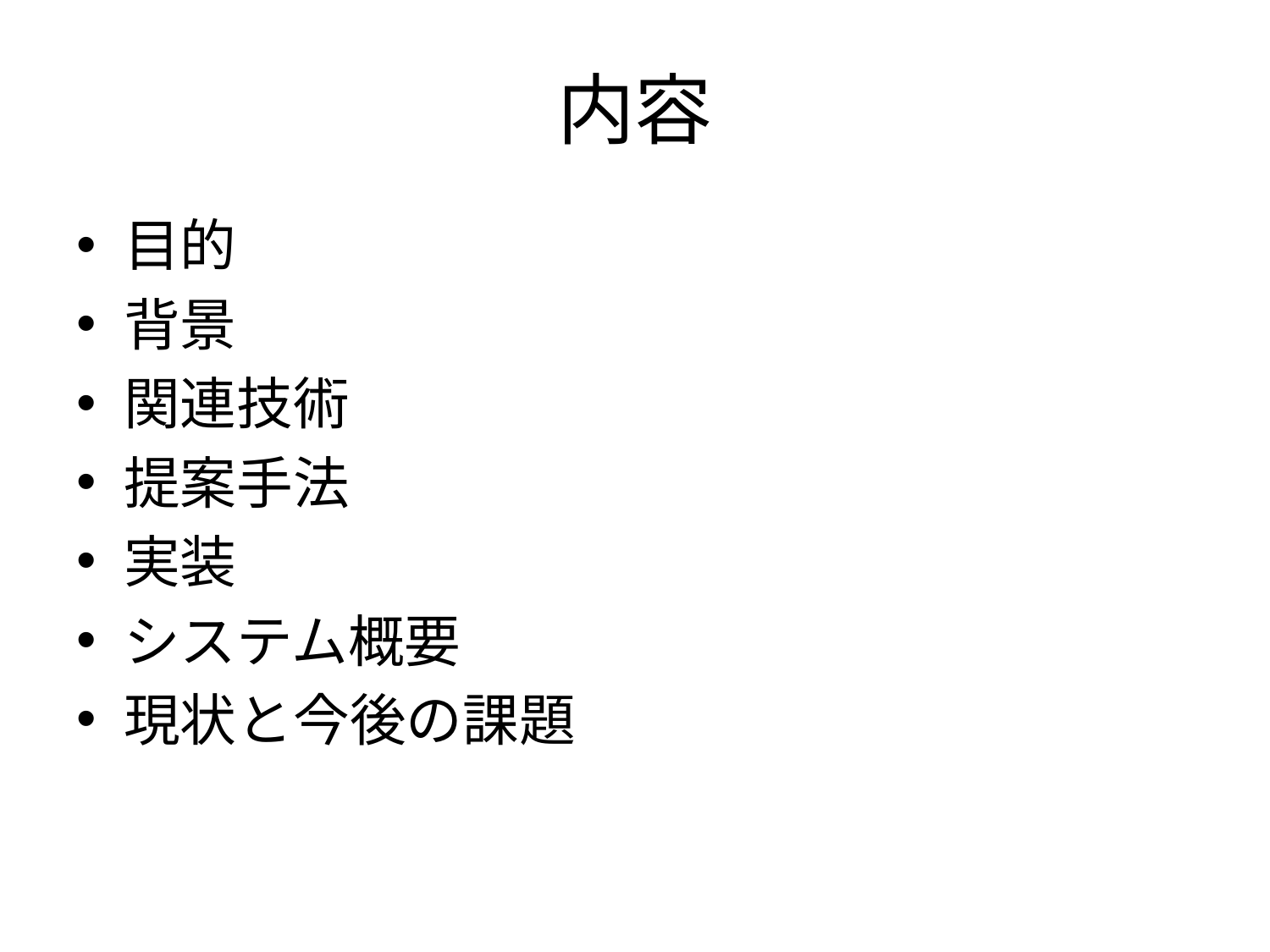

# 内容
目的
背景
関連技術
提案手法
実装
システム概要
現状と今後の課題